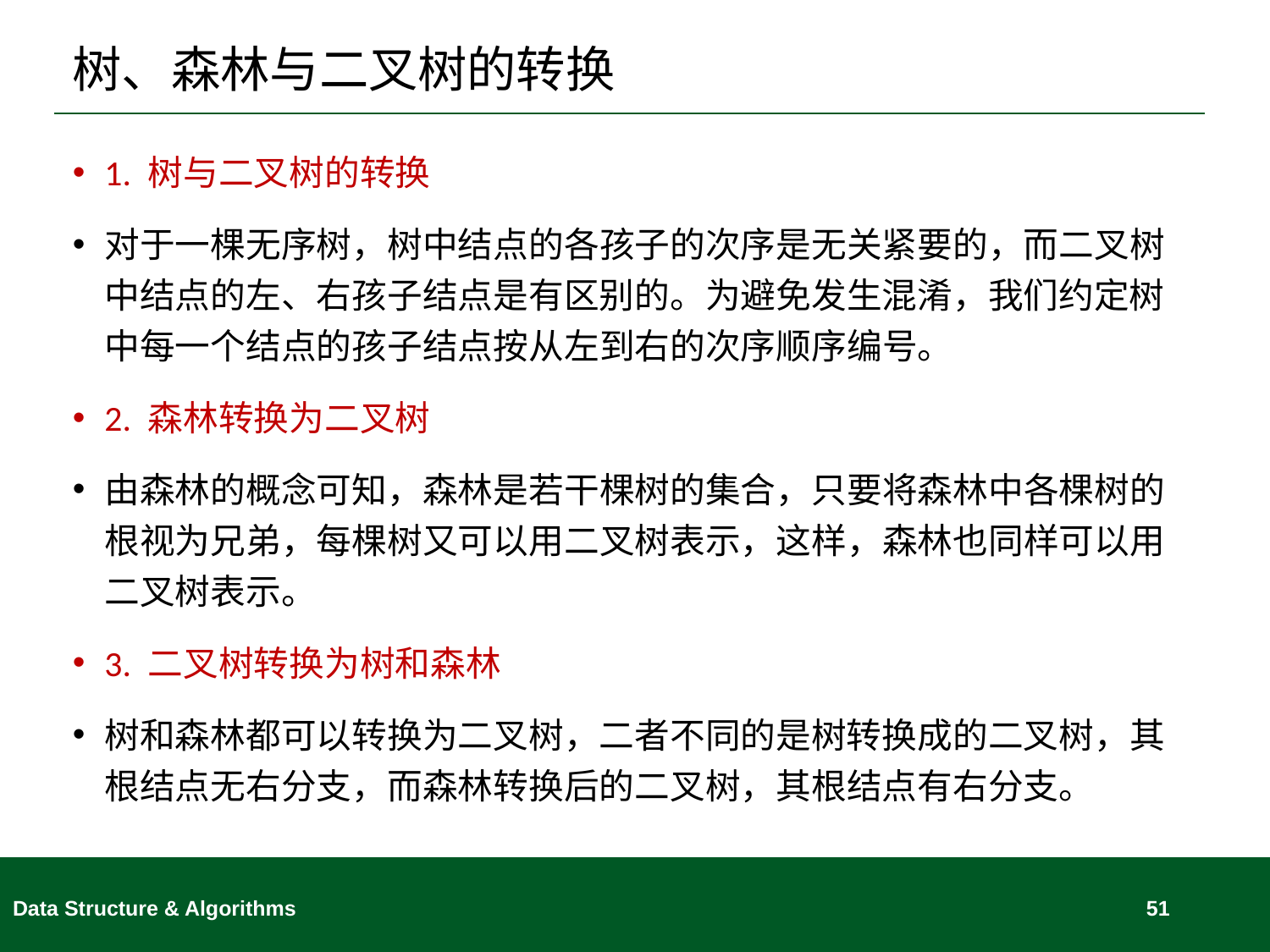

# 树、森林与二叉树的转换
1. 树与二叉树的转换
对于一棵无序树，树中结点的各孩子的次序是无关紧要的，而二叉树中结点的左、右孩子结点是有区别的。为避免发生混淆，我们约定树中每一个结点的孩子结点按从左到右的次序顺序编号。
2. 森林转换为二叉树
由森林的概念可知，森林是若干棵树的集合，只要将森林中各棵树的根视为兄弟，每棵树又可以用二叉树表示，这样，森林也同样可以用二叉树表示。
3. 二叉树转换为树和森林
树和森林都可以转换为二叉树，二者不同的是树转换成的二叉树，其根结点无右分支，而森林转换后的二叉树，其根结点有右分支。

Data Structure & Algorithms
51